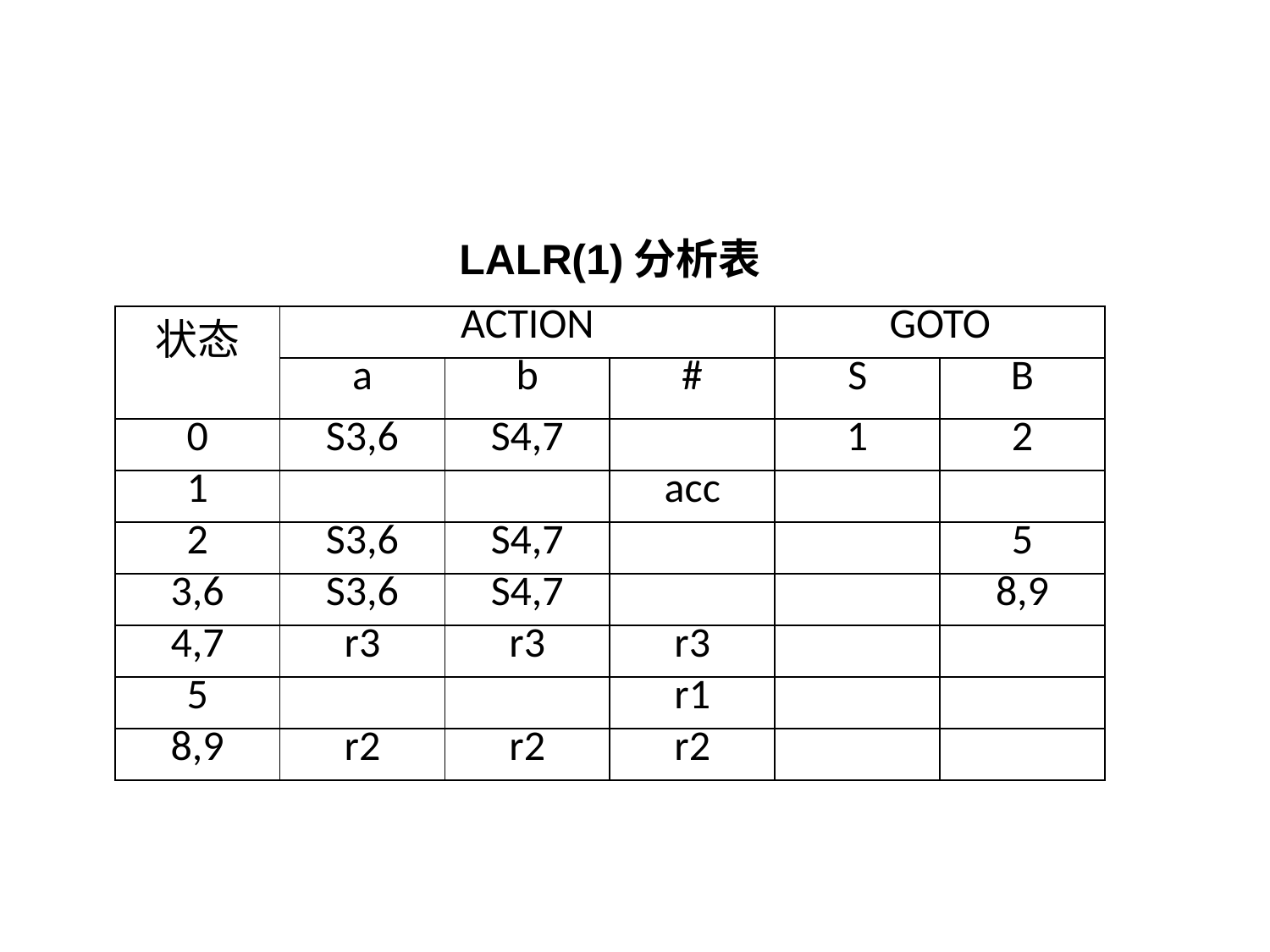

LALR(1)分析表
| 状态 | ACTION |  |  | GOTO |  |
| --- | --- | --- | --- | --- | --- |
|  | a | b | # | S | B |
| 0 | S3,6 | S4,7 |  | 1 | 2 |
| 1 |  |  | acc |  |  |
| 2 | S3,6 | S4,7 |  |  | 5 |
| 3,6 | S3,6 | S4,7 |  |  | 8,9 |
| 4,7 | r3 | r3 | r3 |  |  |
| 5 |  |  | r1 |  |  |
| 8,9 | r2 | r2 | r2 |  |  |
107